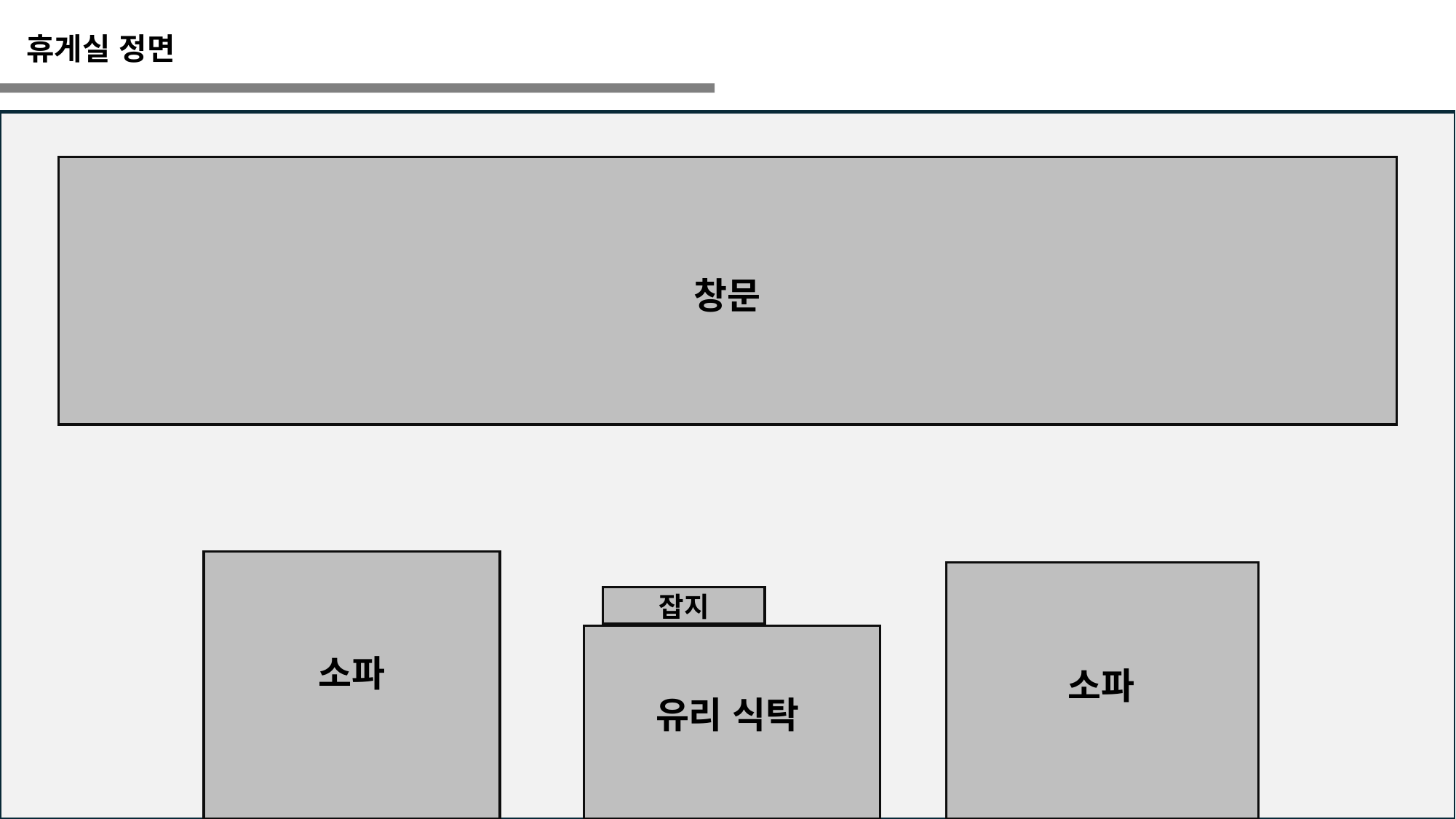

휴게실 정면

창문

잡지

소파
소파
유리 식탁